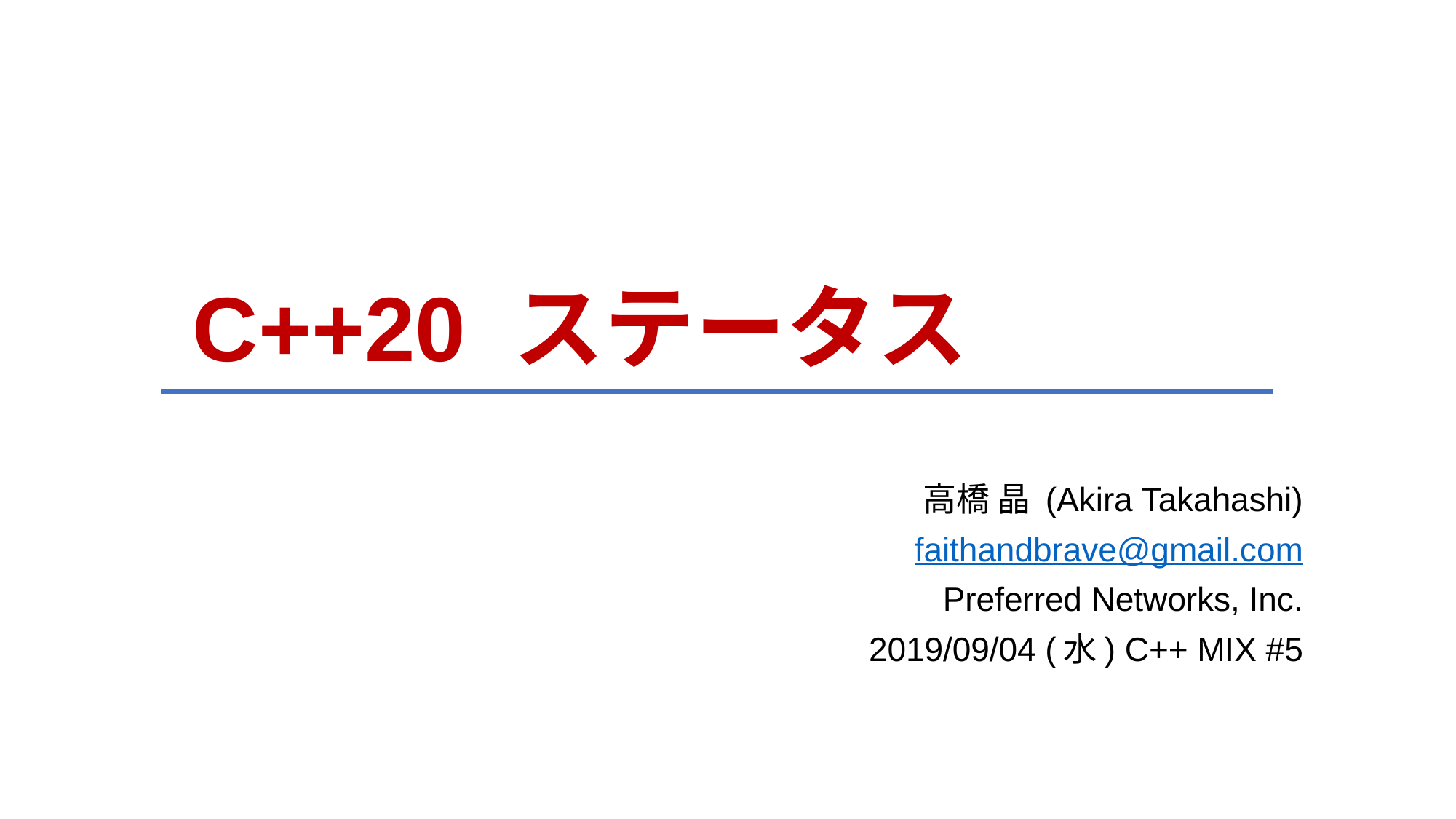

# C++20 ステータス
高橋 晶 (Akira Takahashi)
faithandbrave@gmail.com
Preferred Networks, Inc.
2019/09/04 (水) C++ MIX #5